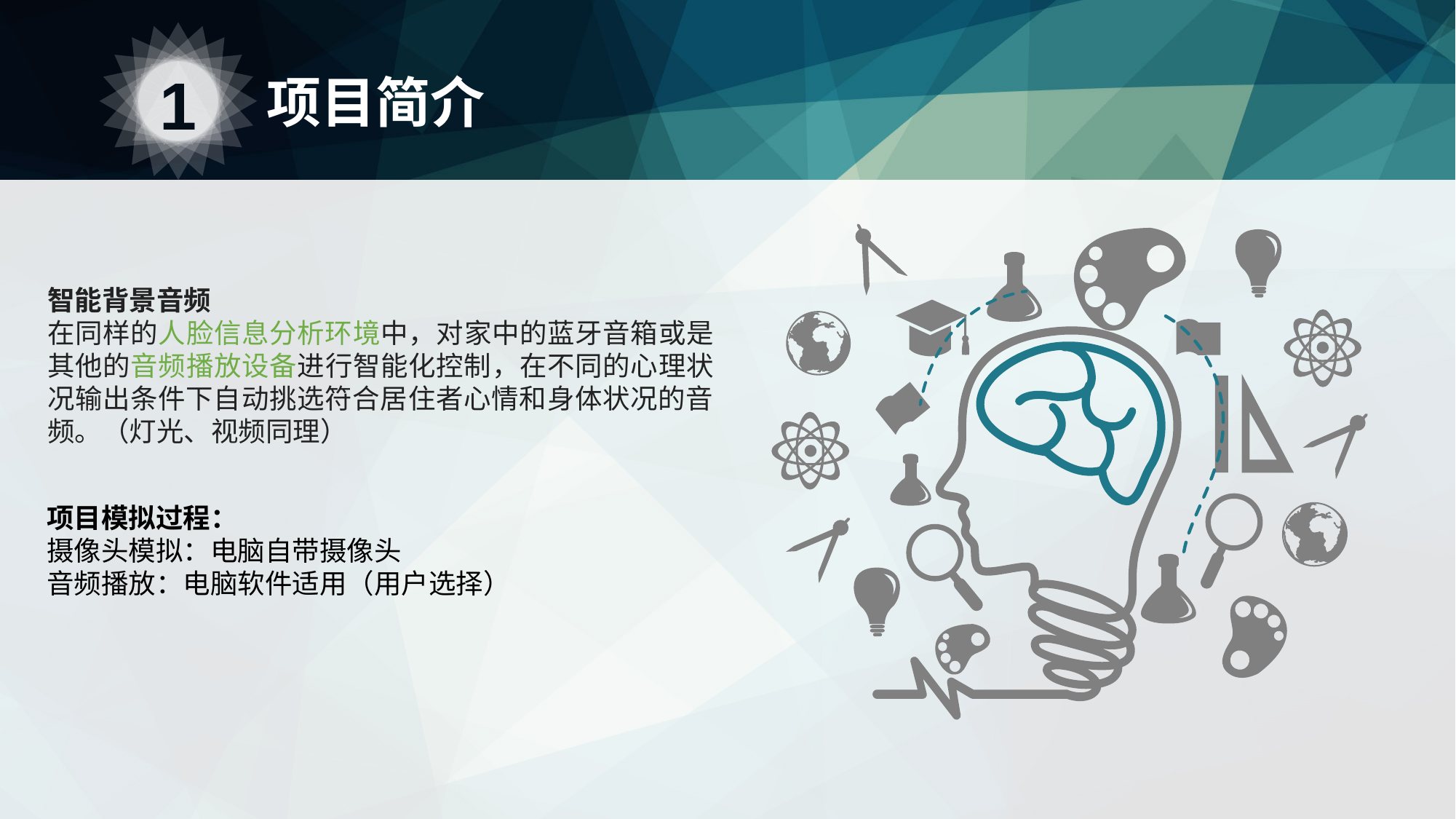

1
项目简介

智能背景音频
在同样的人脸信息分析环境中，对家中的蓝牙音箱或是其他的音频播放设备进行智能化控制，在不同的心理状况输出条件下自动挑选符合居住者心情和身体状况的音频。（灯光、视频同理）

项目模拟过程：
摄像头模拟：电脑自带摄像头
音频播放：电脑软件适用（用户选择）